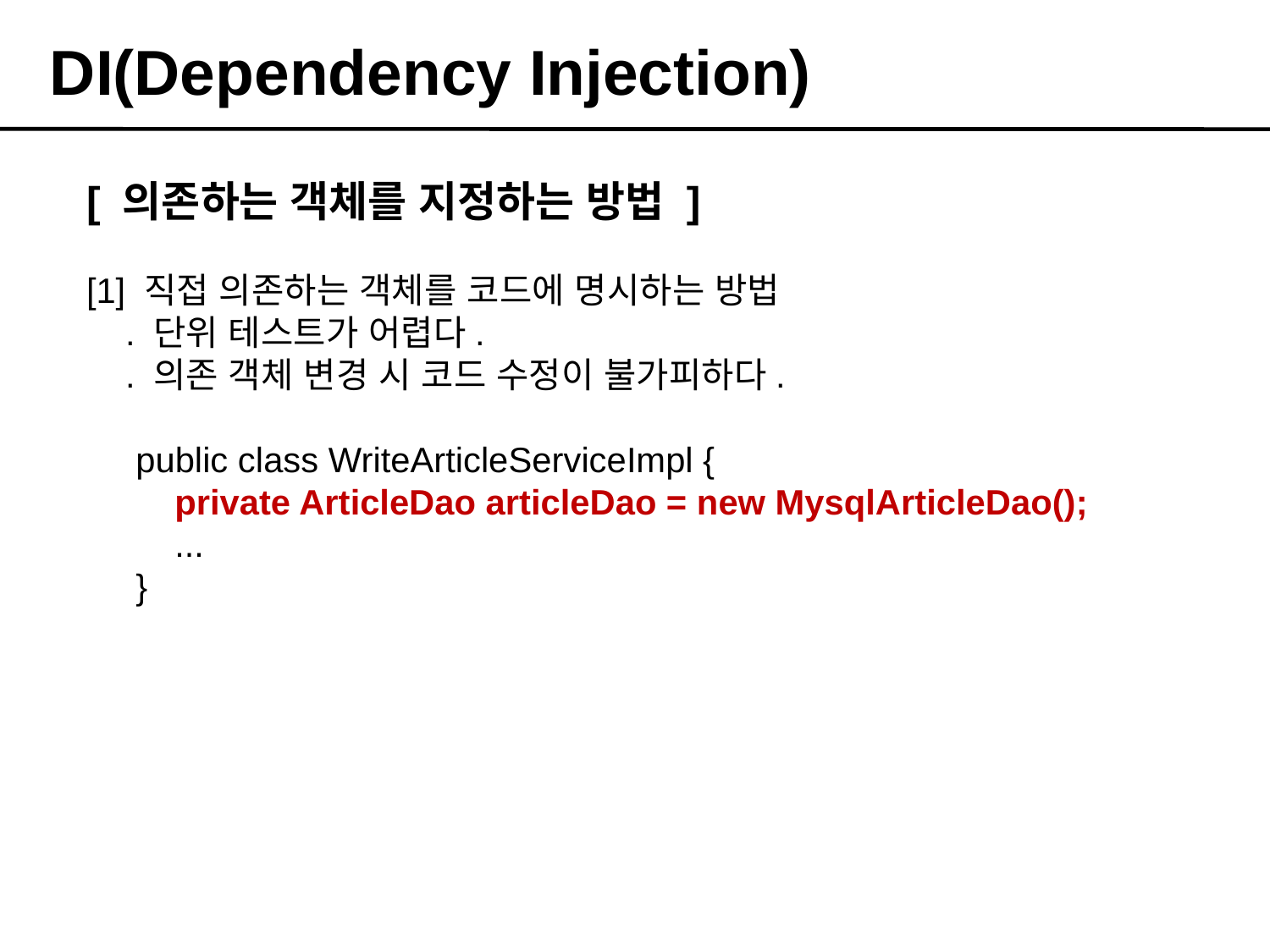

DI(Dependency Injection)
[ 의존하는 객체를 지정하는 방법 ]

[1] 직접 의존하는 객체를 코드에 명시하는 방법
    . 단위 테스트가 어렵다.
    . 의존 객체 변경 시 코드 수정이 불가피하다.

public class WriteArticleServiceImpl {
    private ArticleDao articleDao = new MysqlArticleDao();
    ...
}